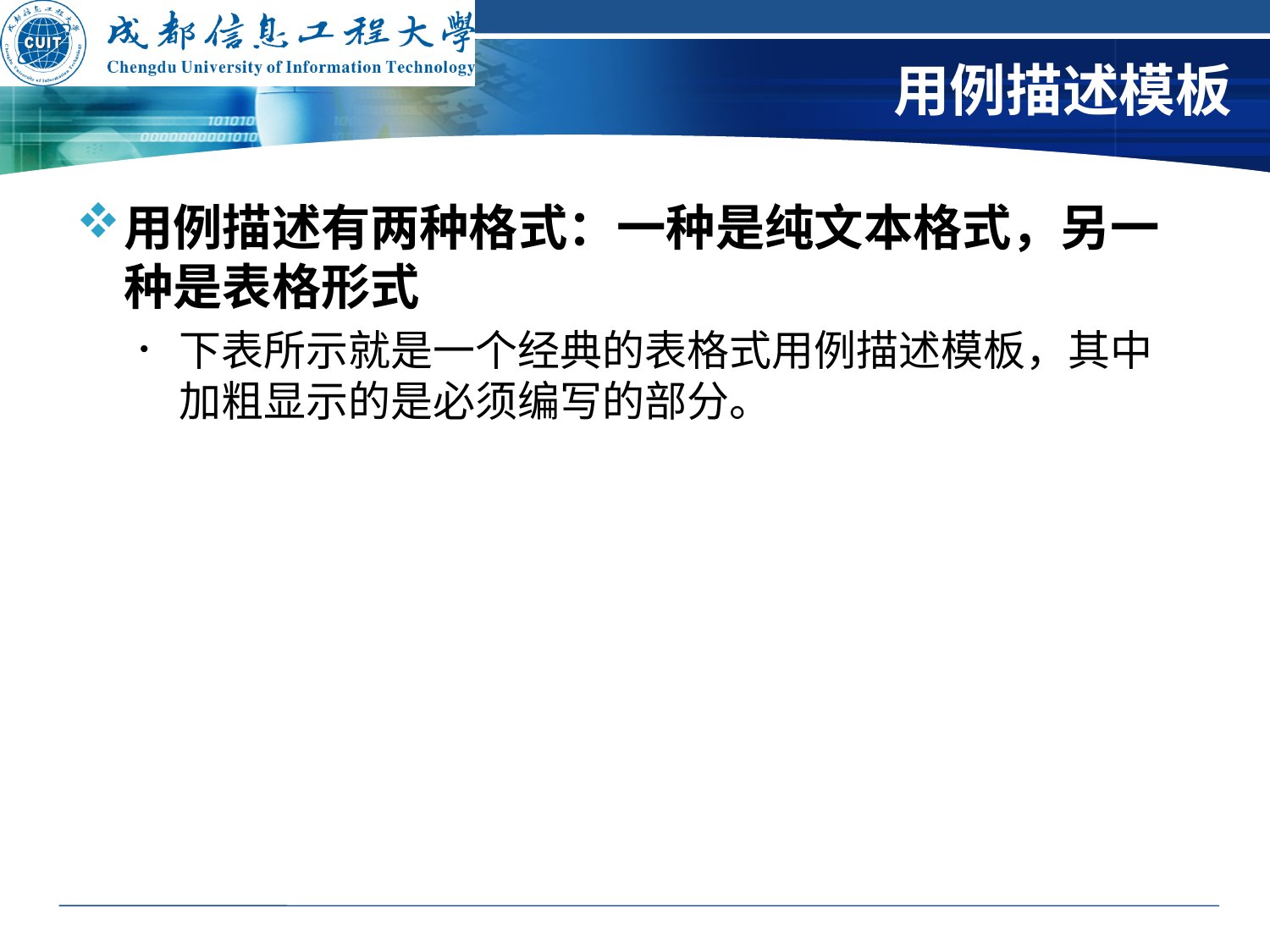

# 用例描述模板
用例描述有两种格式：一种是纯文本格式，另一种是表格形式
下表所示就是一个经典的表格式用例描述模板，其中加粗显示的是必须编写的部分。